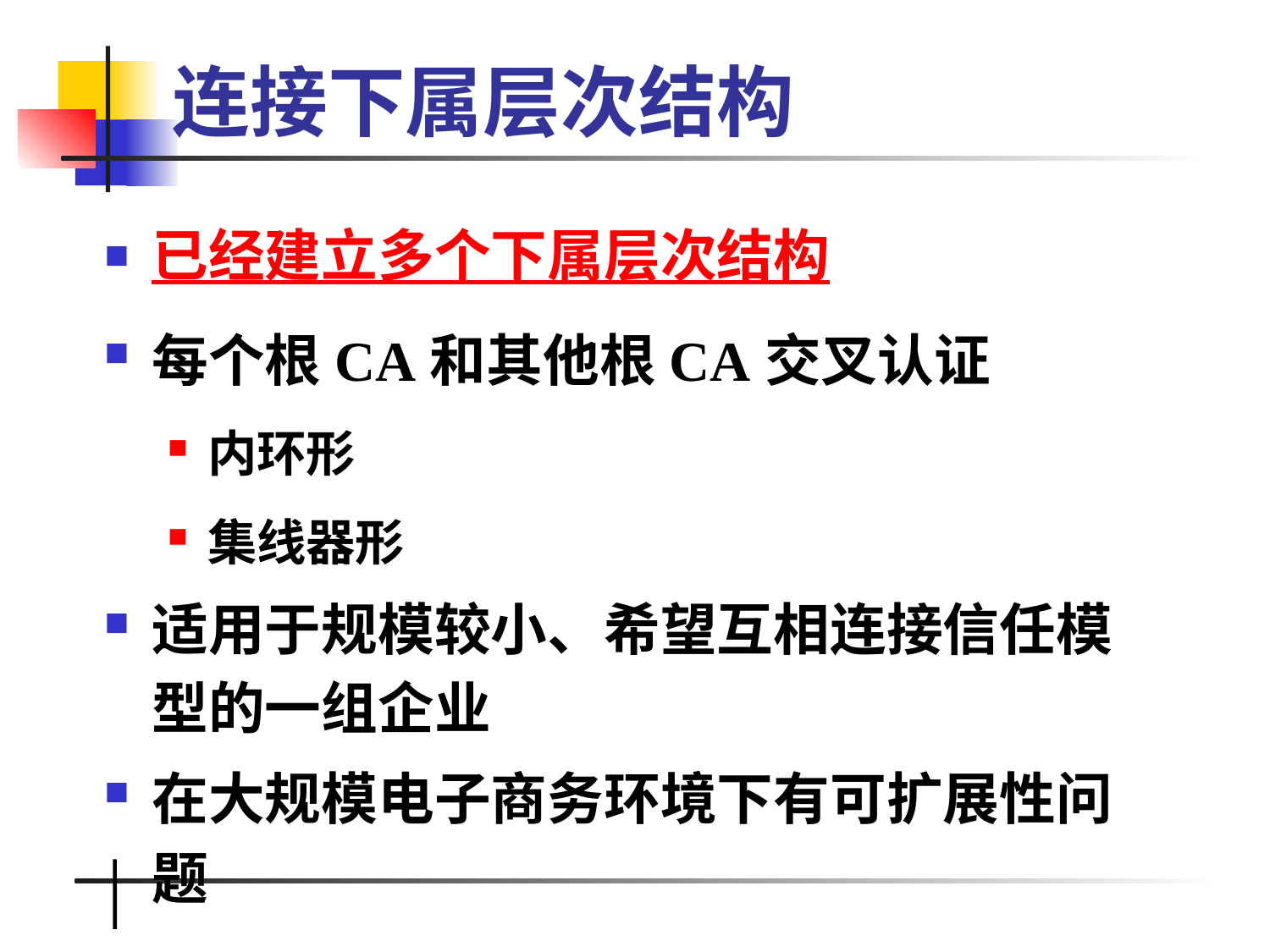

# 连接下属层次结构
已经建立多个下属层次结构
每个根CA和其他根CA交叉认证
内环形
集线器形
适用于规模较小、希望互相连接信任模型的一组企业
在大规模电子商务环境下有可扩展性问题